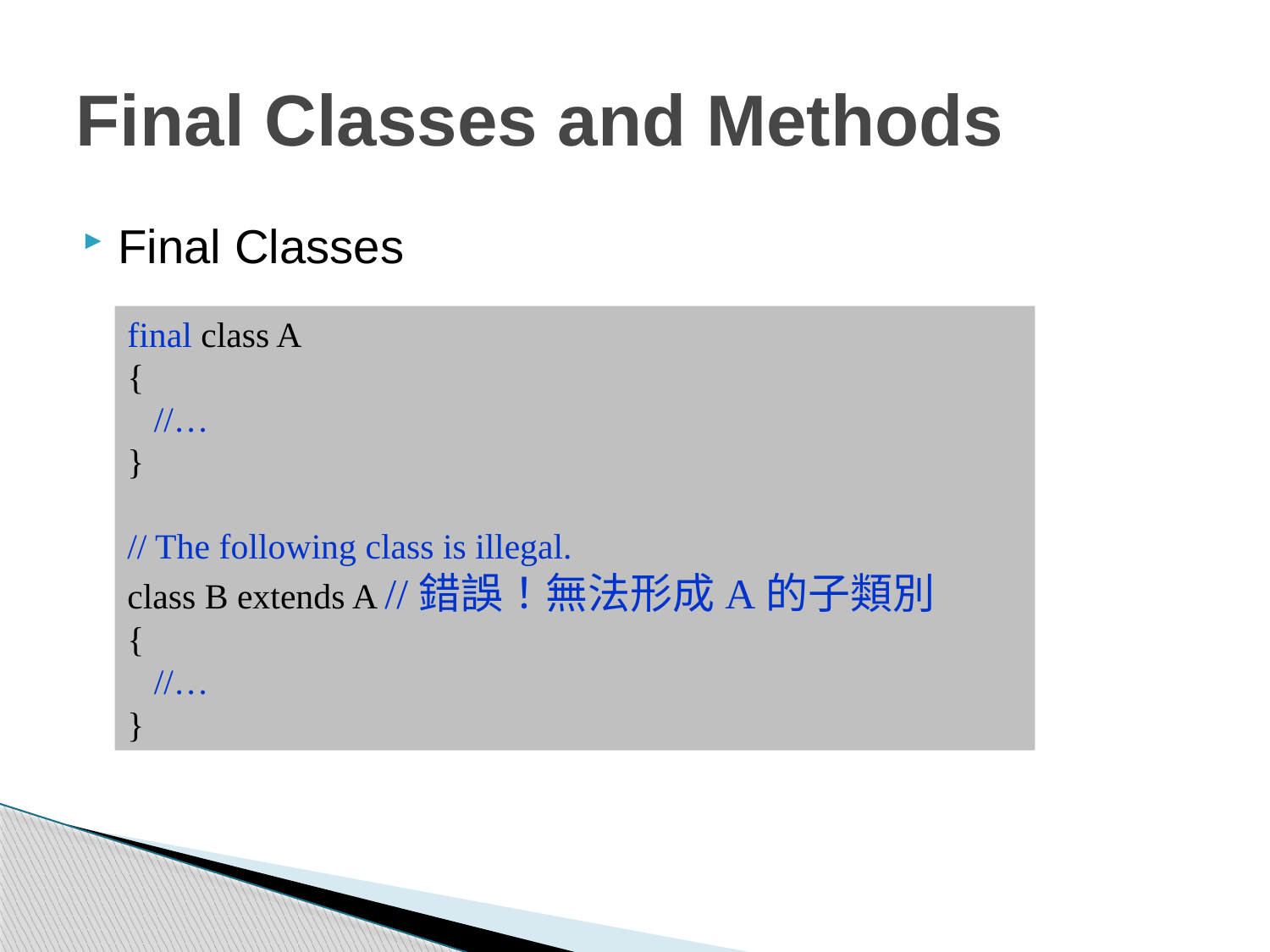

# Final Classes and Methods
Final Classes
final class A
{
   //…
}
// The following class is illegal.
class B extends A //錯誤！無法形成A的子類別
{         
   //…
}